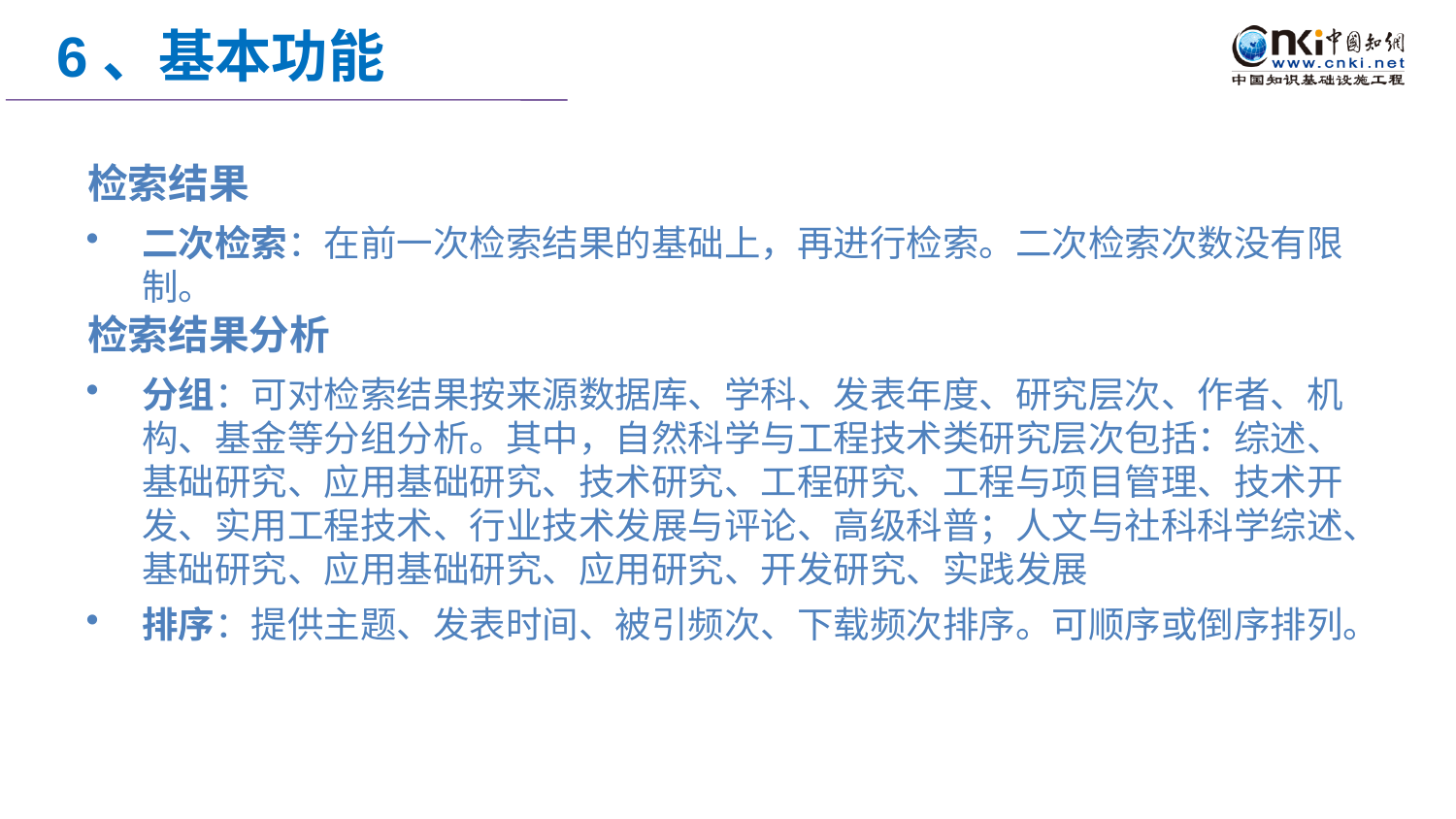

6、基本功能
检索结果
二次检索：在前一次检索结果的基础上，再进行检索。二次检索次数没有限制。
检索结果分析
分组：可对检索结果按来源数据库、学科、发表年度、研究层次、作者、机构、基金等分组分析。其中，自然科学与工程技术类研究层次包括：综述、基础研究、应用基础研究、技术研究、工程研究、工程与项目管理、技术开发、实用工程技术、行业技术发展与评论、高级科普；人文与社科科学综述、基础研究、应用基础研究、应用研究、开发研究、实践发展
排序：提供主题、发表时间、被引频次、下载频次排序。可顺序或倒序排列。